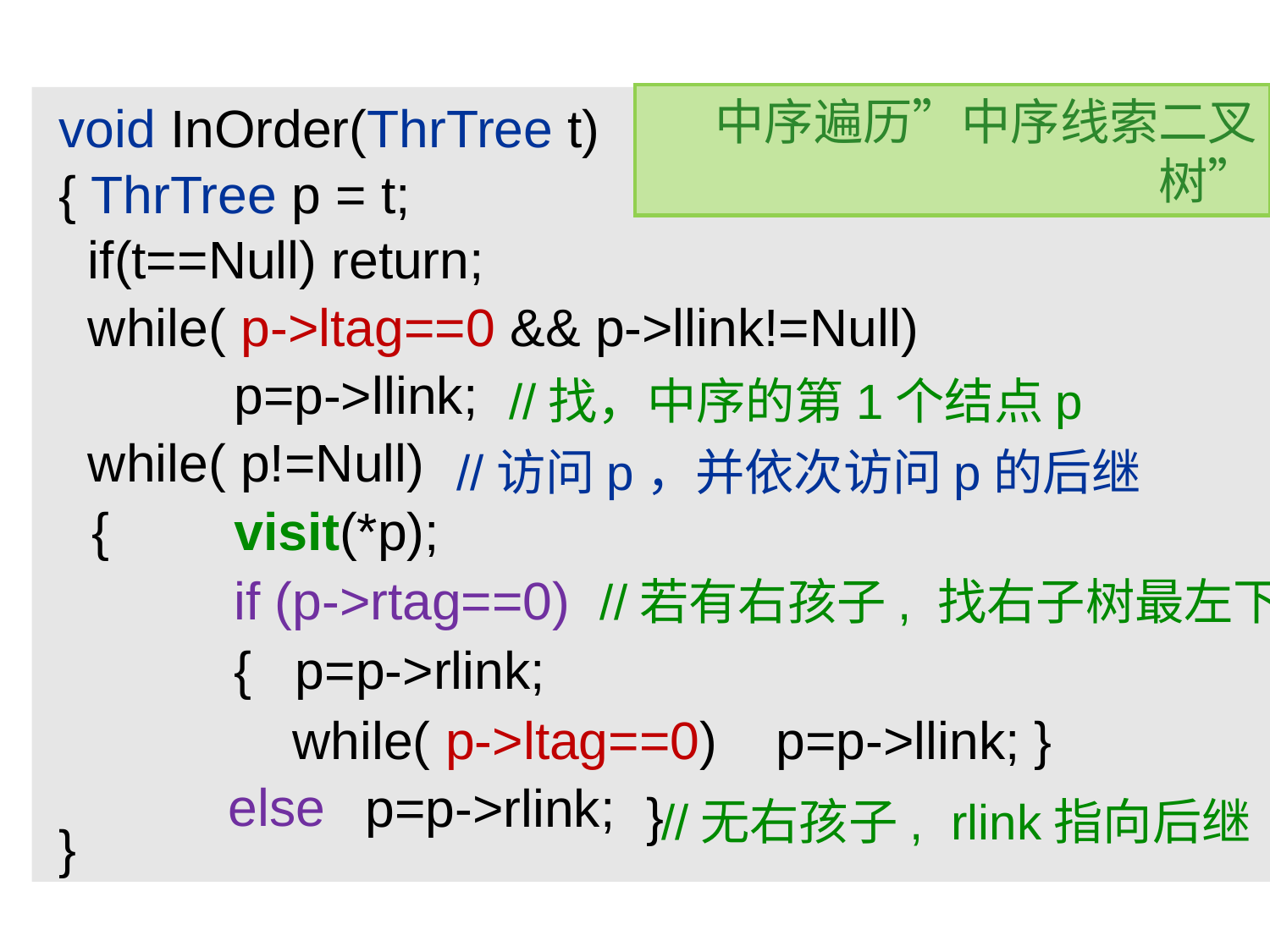

中序遍历”中序线索二叉树”
 void InOrder(ThrTree t)
 { ThrTree p = t;
   if(t==Null) return;
   while( p->ltag==0 && p->llink!=Null)
             p=p->llink;
   while( p!=Null)
             visit(*p);
             if (p->rtag==0)
             {   p=p->rlink;
                 while( p->ltag==0)    p=p->llink; }
                      p=p->rlink;
 }
//找，中序的第1个结点p
//访问p，并依次访问p的后继
 {
//若有右孩子, 找右子树最左下
else
}
//无右孩子,  rlink指向后继